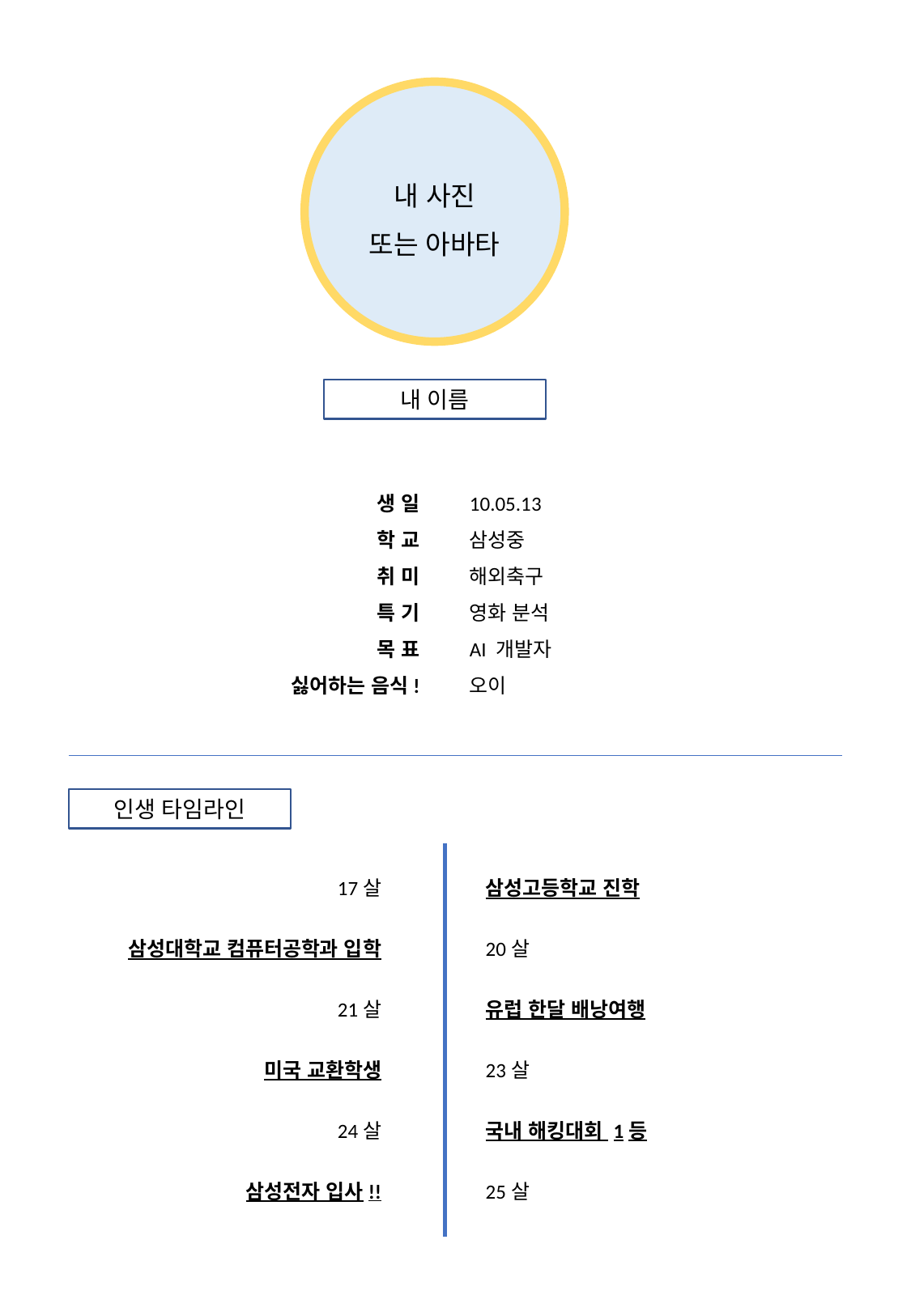

내 사진
또는 아바타
내 이름
생 일
학 교
취 미
특 기
목 표
싫어하는 음식!
10.05.13
삼성중
해외축구
영화 분석
AI 개발자
오이
인생 타임라인
17살
삼성대학교 컴퓨터공학과 입학
21살
미국 교환학생
24살
삼성전자 입사!!
삼성고등학교 진학
20살
유럽 한달 배낭여행
23살
국내 해킹대회 1등
25살